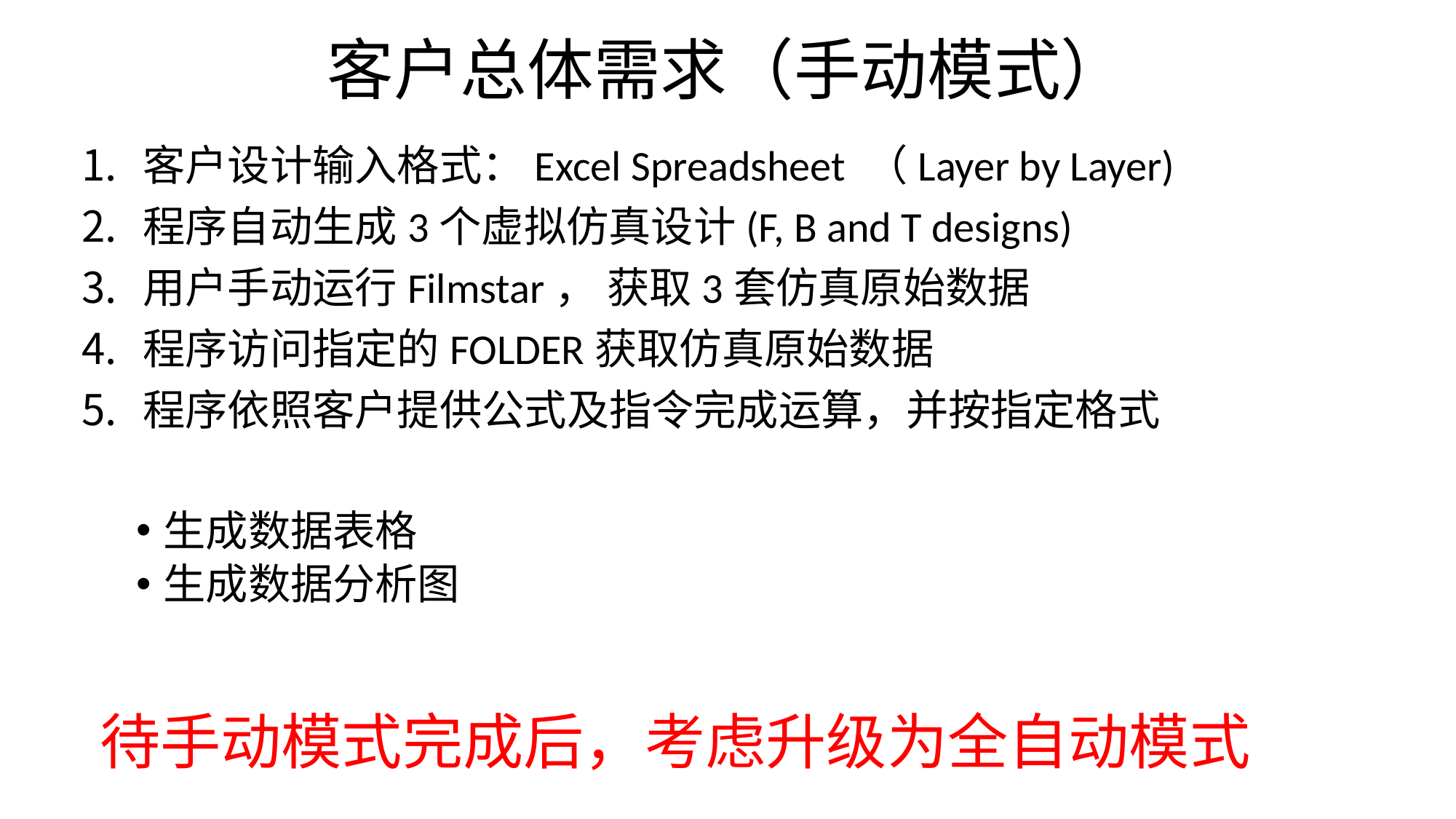

# 客户总体需求（手动模式）
客户设计输入格式：Excel Spreadsheet （Layer by Layer)
程序自动生成3个虚拟仿真设计(F, B and T designs)
用户手动运行Filmstar， 获取3套仿真原始数据
程序访问指定的FOLDER获取仿真原始数据
程序依照客户提供公式及指令完成运算，并按指定格式

生成数据表格
生成数据分析图

待手动模式完成后，考虑升级为全自动模式